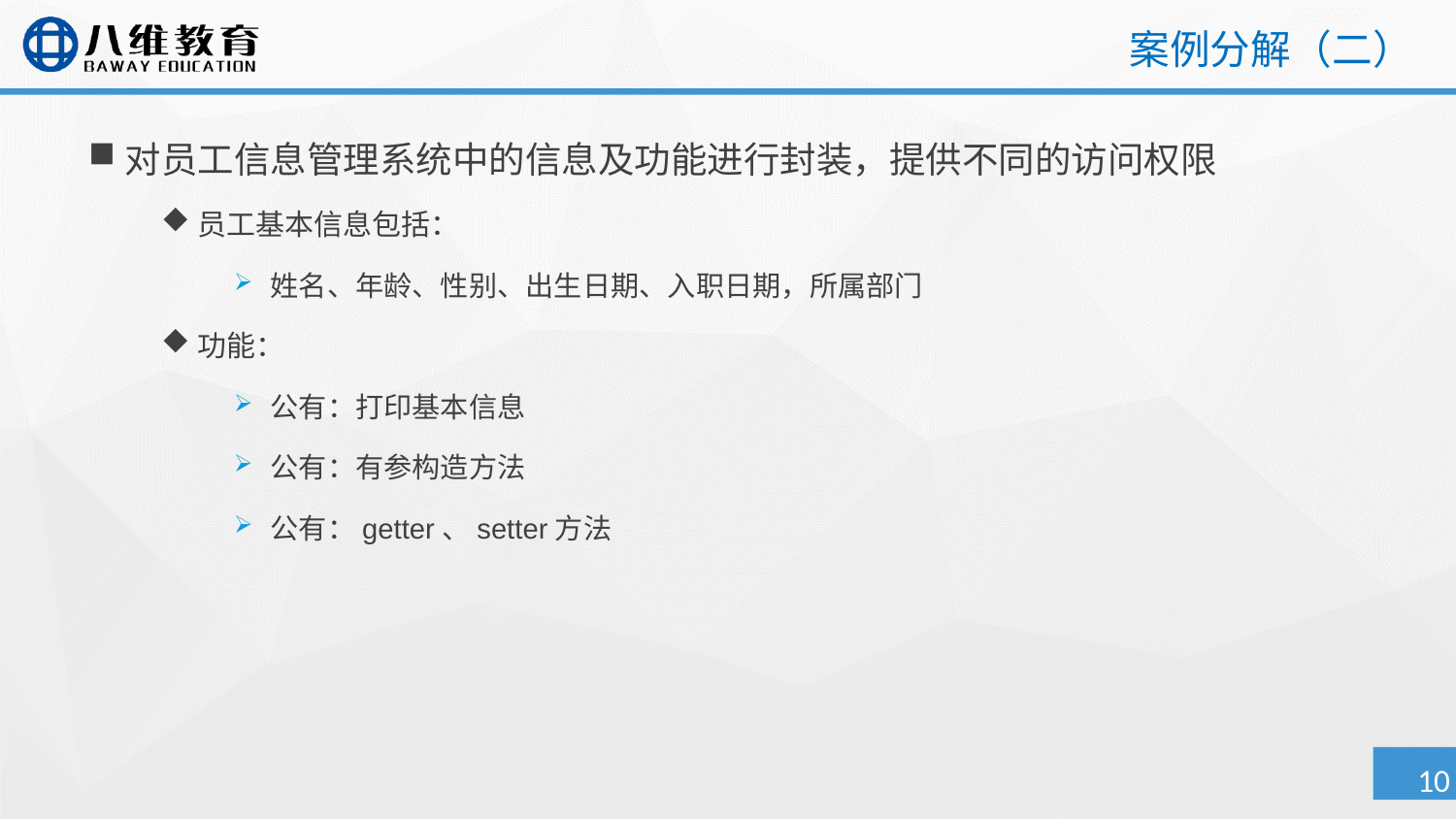

# 案例分解（二）
对员工信息管理系统中的信息及功能进行封装，提供不同的访问权限
员工基本信息包括：
姓名、年龄、性别、出生日期、入职日期，所属部门
功能：
公有：打印基本信息
公有：有参构造方法
公有：getter、setter方法